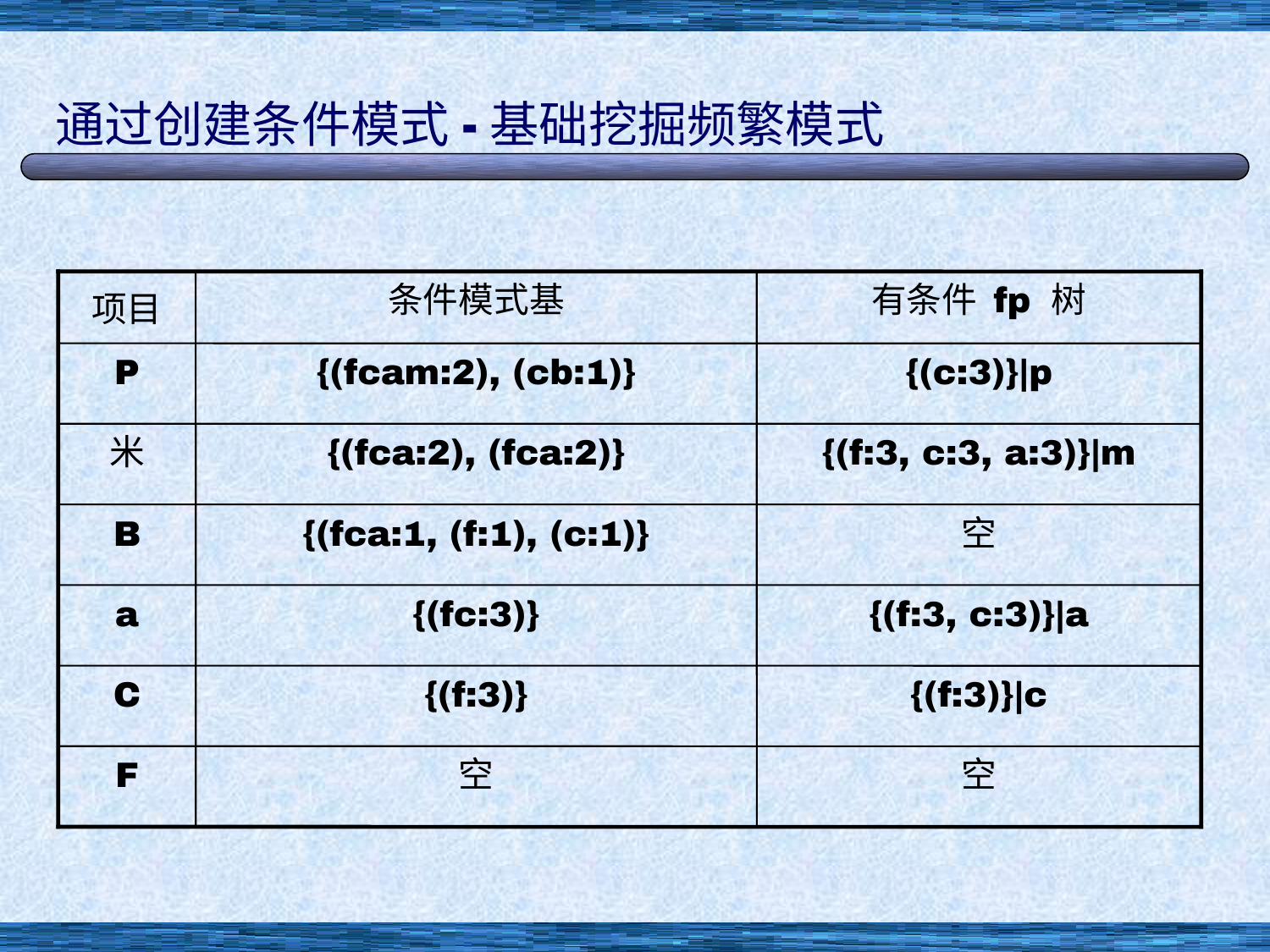

# 通过创建条件模式-基础挖掘频繁模式
项目

条件模式基

有条件 fp 树

P

{(fcam:2), (cb:1)}
{(c:3)}|p
米

{(fca:2), (fca:2)}
{(f:3, c:3, a:3)}|m
B

{(fca:1, (f:1), (c:1)}
空
a

{(fc:3)}
{(f:3, c:3)}|a
C

{(f:3)}
{(f:3)}|c
F

空
空